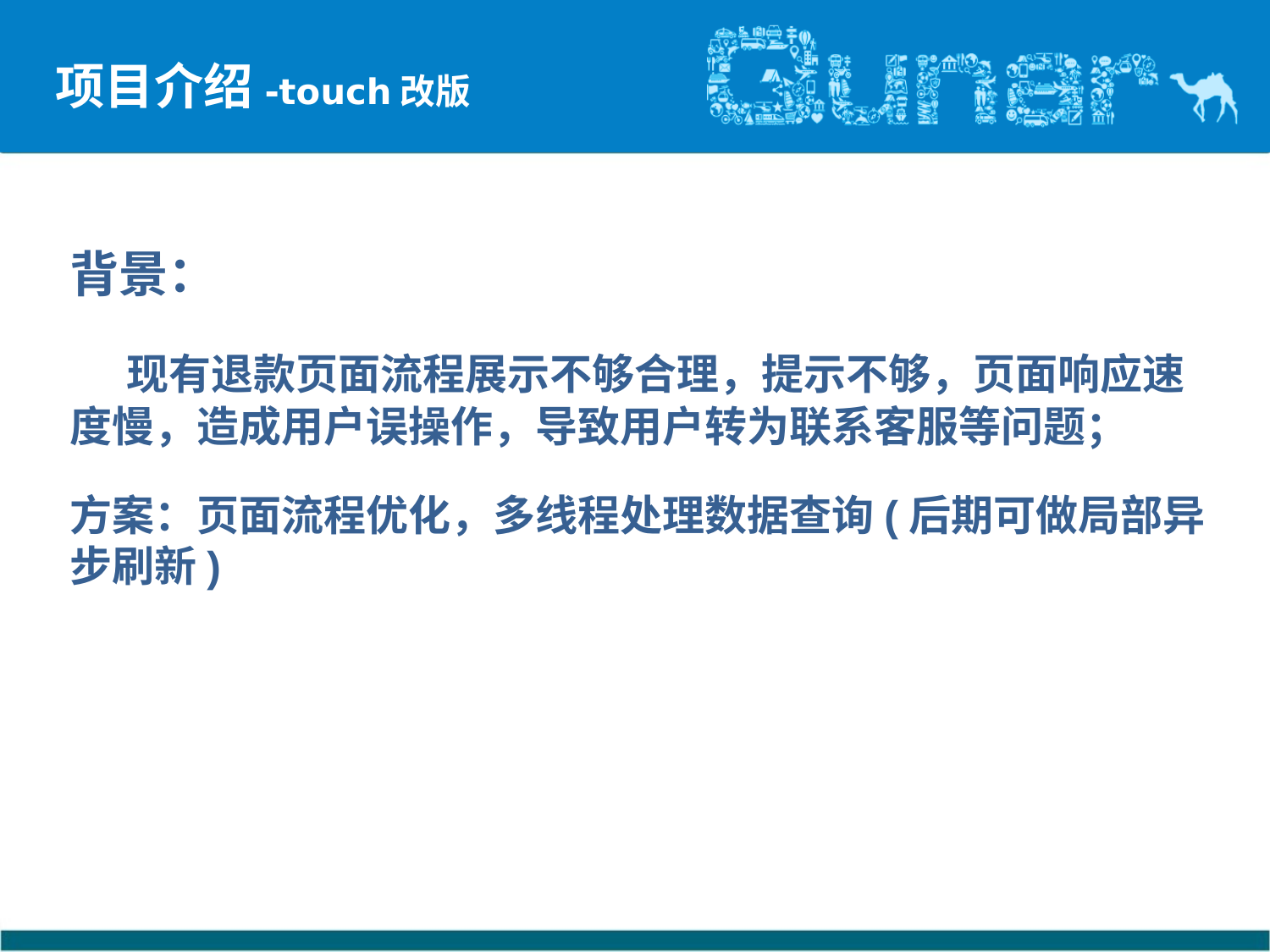

项目介绍-touch改版
背景：

    现有退款页面流程展示不够合理，提示不够，页面响应速度慢，造成用户误操作，导致用户转为联系客服等问题；

方案：页面流程优化，多线程处理数据查询(后期可做局部异步刷新)